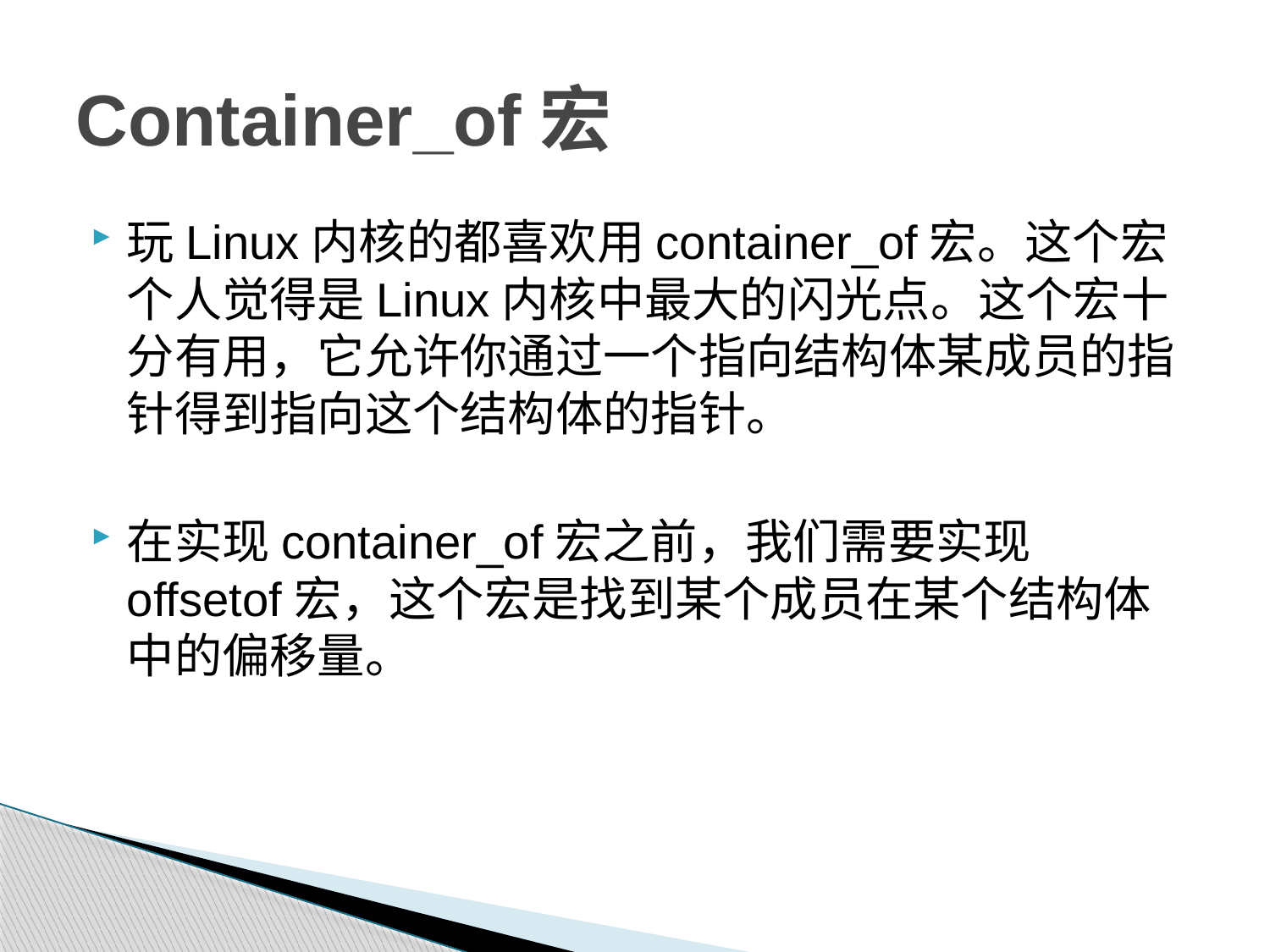

# Container_of宏
玩Linux内核的都喜欢用container_of宏。这个宏个人觉得是Linux内核中最大的闪光点。这个宏十分有用，它允许你通过一个指向结构体某成员的指针得到指向这个结构体的指针。

在实现container_of宏之前，我们需要实现offsetof宏，这个宏是找到某个成员在某个结构体中的偏移量。